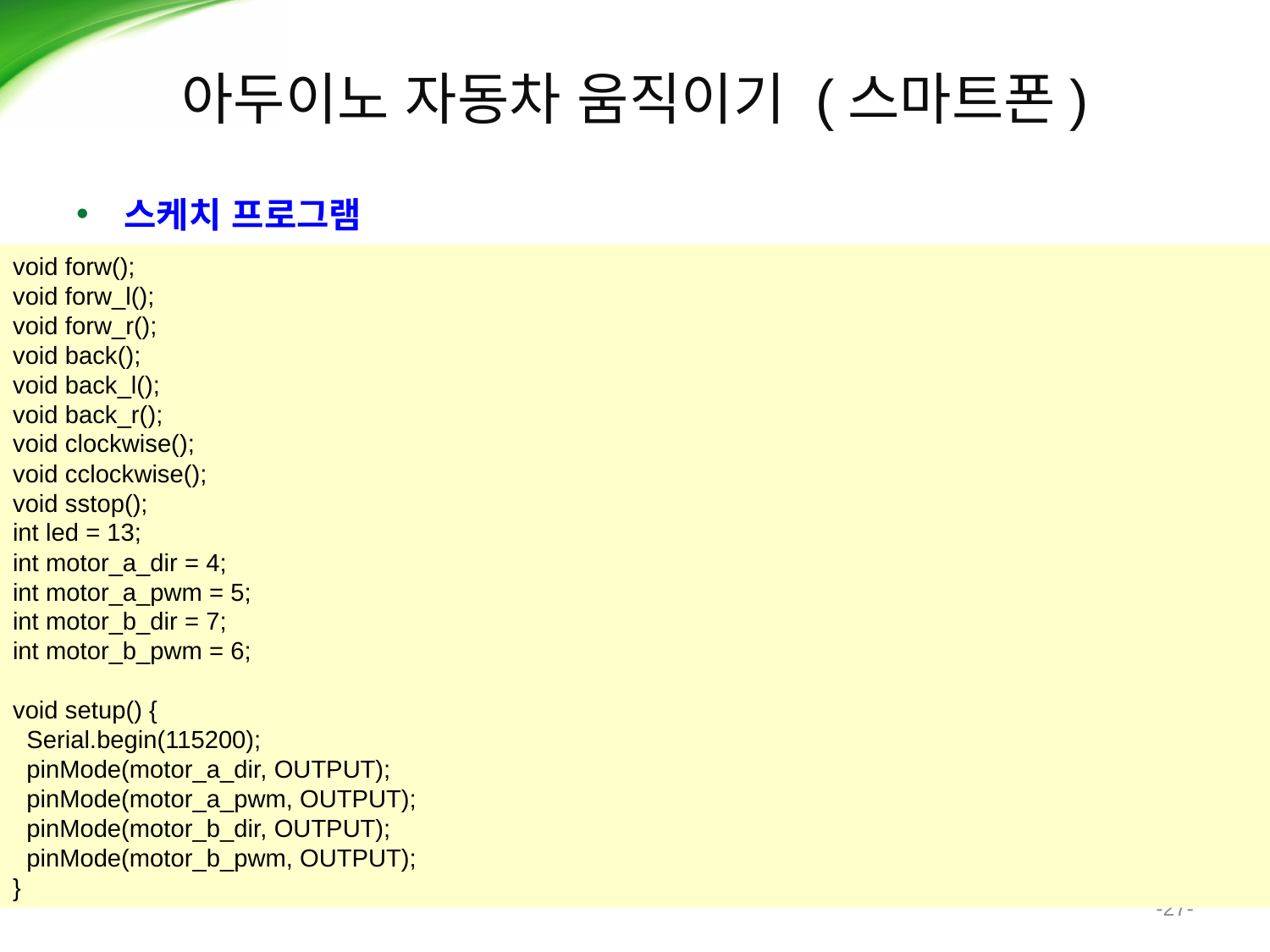

# 아두이노 자동차 움직이기 (스마트폰)
스케치 프로그램
void forw();
void forw_l();
void forw_r();
void back();
void back_l();
void back_r();
void clockwise();
void cclockwise();
void sstop();
int led = 13;
int motor_a_dir = 4;
int motor_a_pwm = 5;
int motor_b_dir = 7;
int motor_b_pwm = 6;

void setup() {
  Serial.begin(115200);
  pinMode(motor_a_dir, OUTPUT);
  pinMode(motor_a_pwm, OUTPUT);
  pinMode(motor_b_dir, OUTPUT);
  pinMode(motor_b_pwm, OUTPUT);
}
-27-